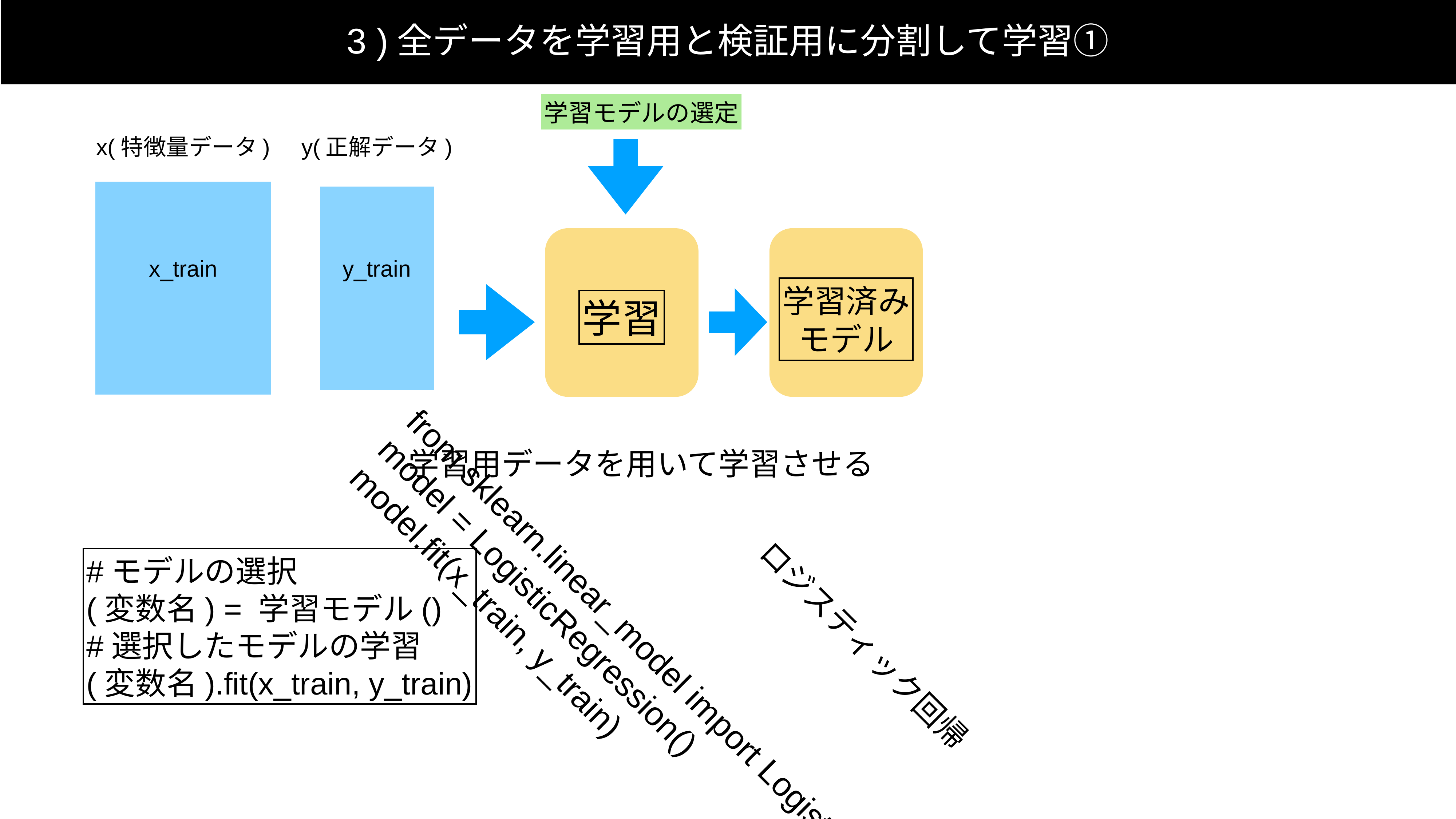

3 )全データを学習用と検証用に分割して学習①
学習モデルの選定
x(特徴量データ)
y(正解データ)

x_train
y_train
学習済み
モデル

学習
学習用データを用いて学習させる
#モデルの選択
(変数名) = 学習モデル()
#選択したモデルの学習
(変数名).fit(x_train, y_train)
           ロジスティック回帰

from sklearn.linear_model import LogisticRegression
model = LogisticRegression()
model.fit(x_train, y_train)